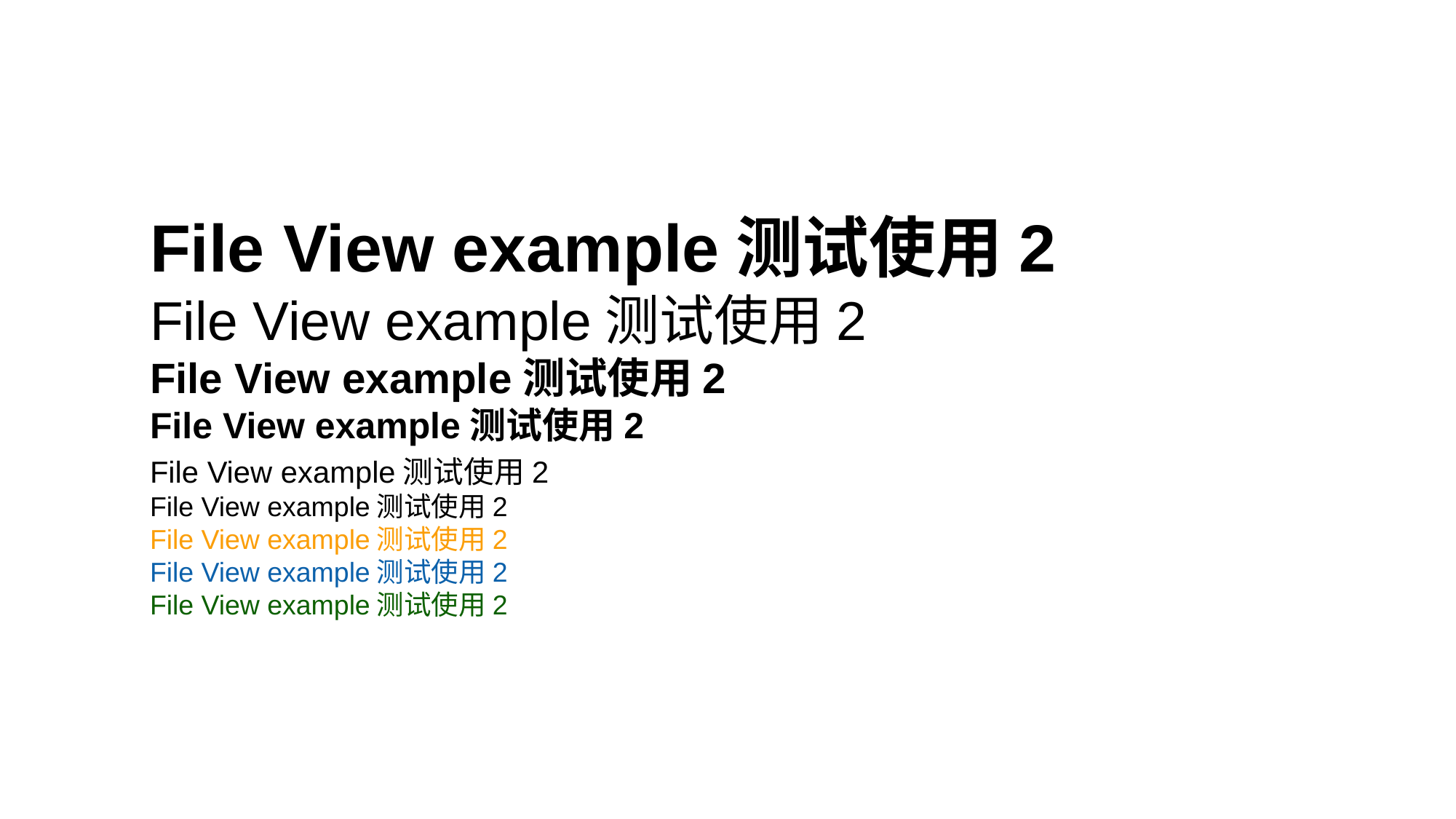

File View example测试使用2
File View example测试使用2
File View example测试使用2
File View example测试使用2
File View example测试使用2
File View example测试使用2
File View example测试使用2
File View example测试使用2
File View example测试使用2